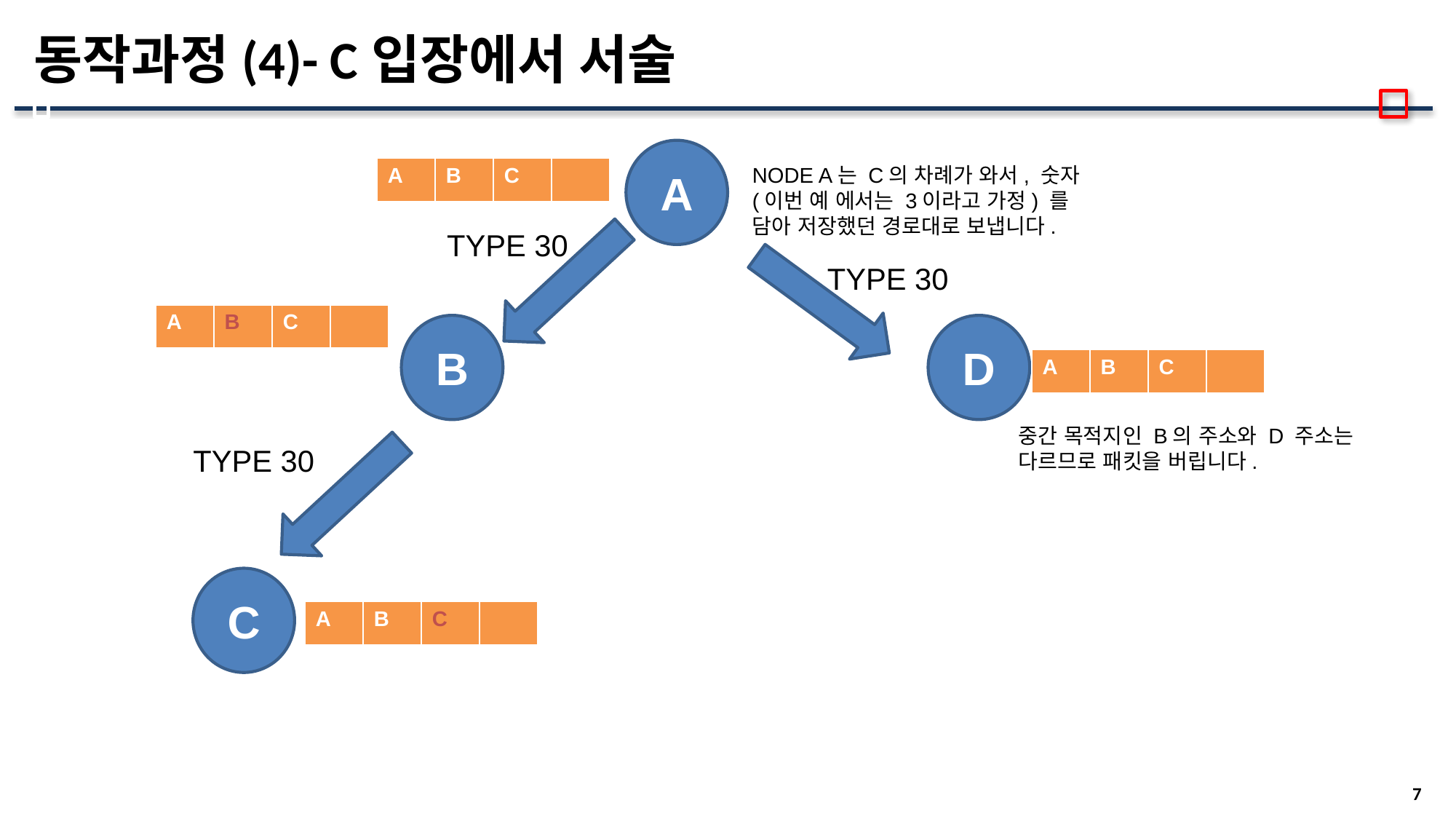

# 동작과정(4)- C입장에서 서술
A
NODE A는 C의 차례가 와서, 숫자(이번 예 에서는 3이라고 가정) 를 담아 저장했던 경로대로 보냅니다.
| A | B | C |  |
| --- | --- | --- | --- |

TYPE 30

TYPE 30
| A | B | C |  |
| --- | --- | --- | --- |
B
D
| A | B | C |  |
| --- | --- | --- | --- |

중간 목적지인 B의 주소와 D 주소는 다르므로 패킷을 버립니다.
TYPE 30
C
| A | B | C |  |
| --- | --- | --- | --- |
7